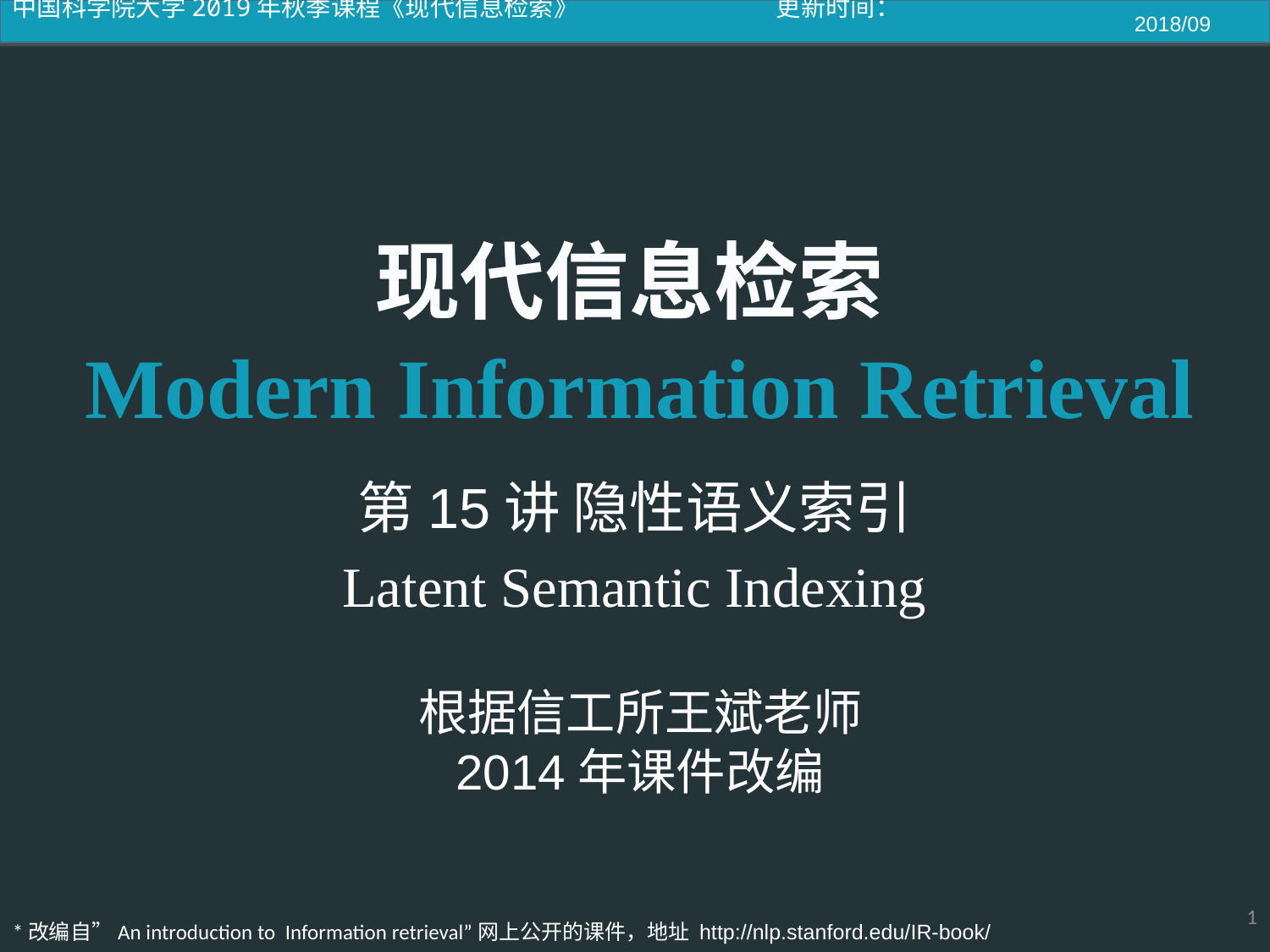

2018/09
第15讲 隐性语义索引
Latent Semantic Indexing

1